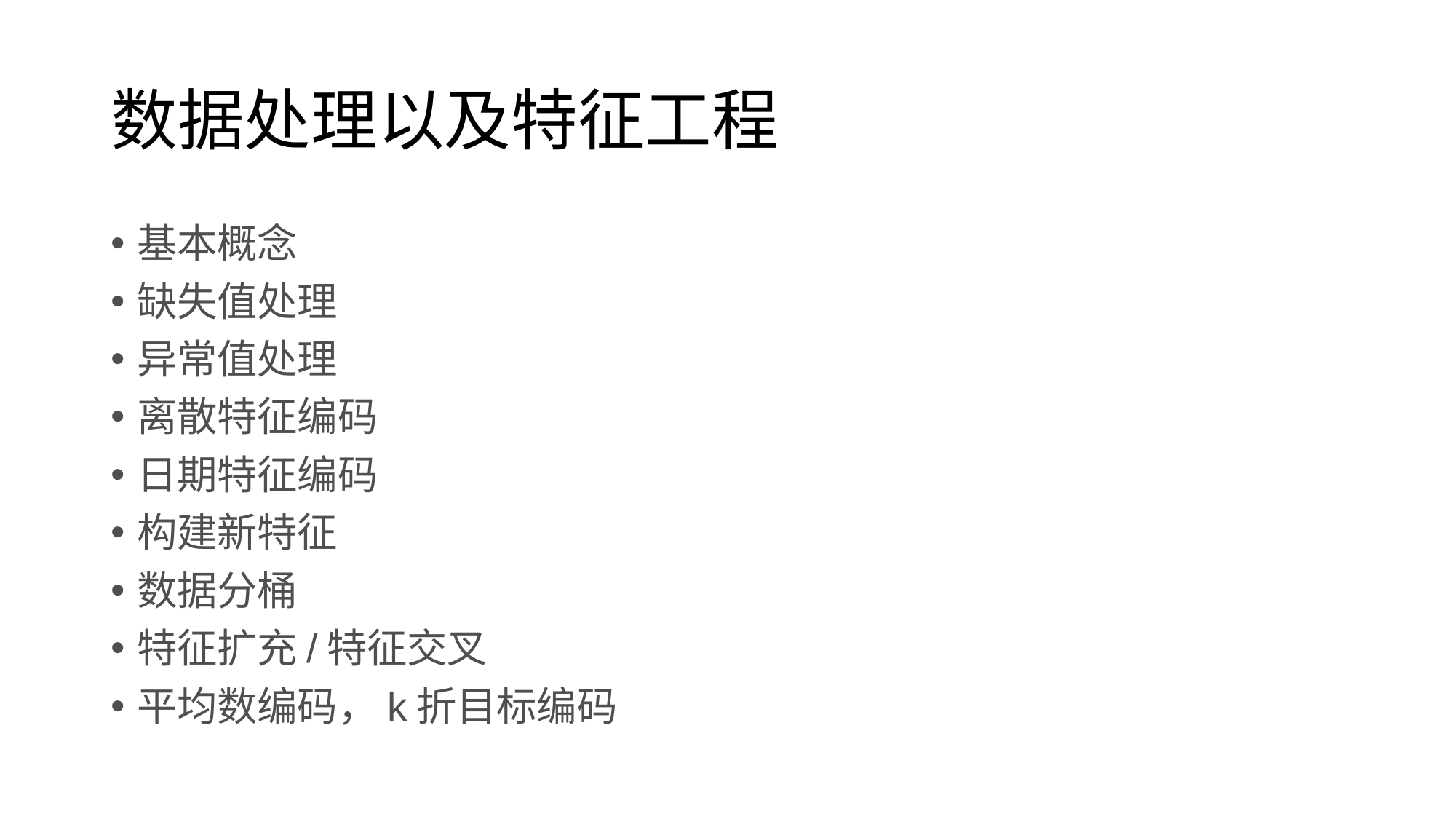

# 数据处理以及特征工程
基本概念
缺失值处理
异常值处理
离散特征编码
日期特征编码
构建新特征
数据分桶
特征扩充/特征交叉
平均数编码，k折目标编码